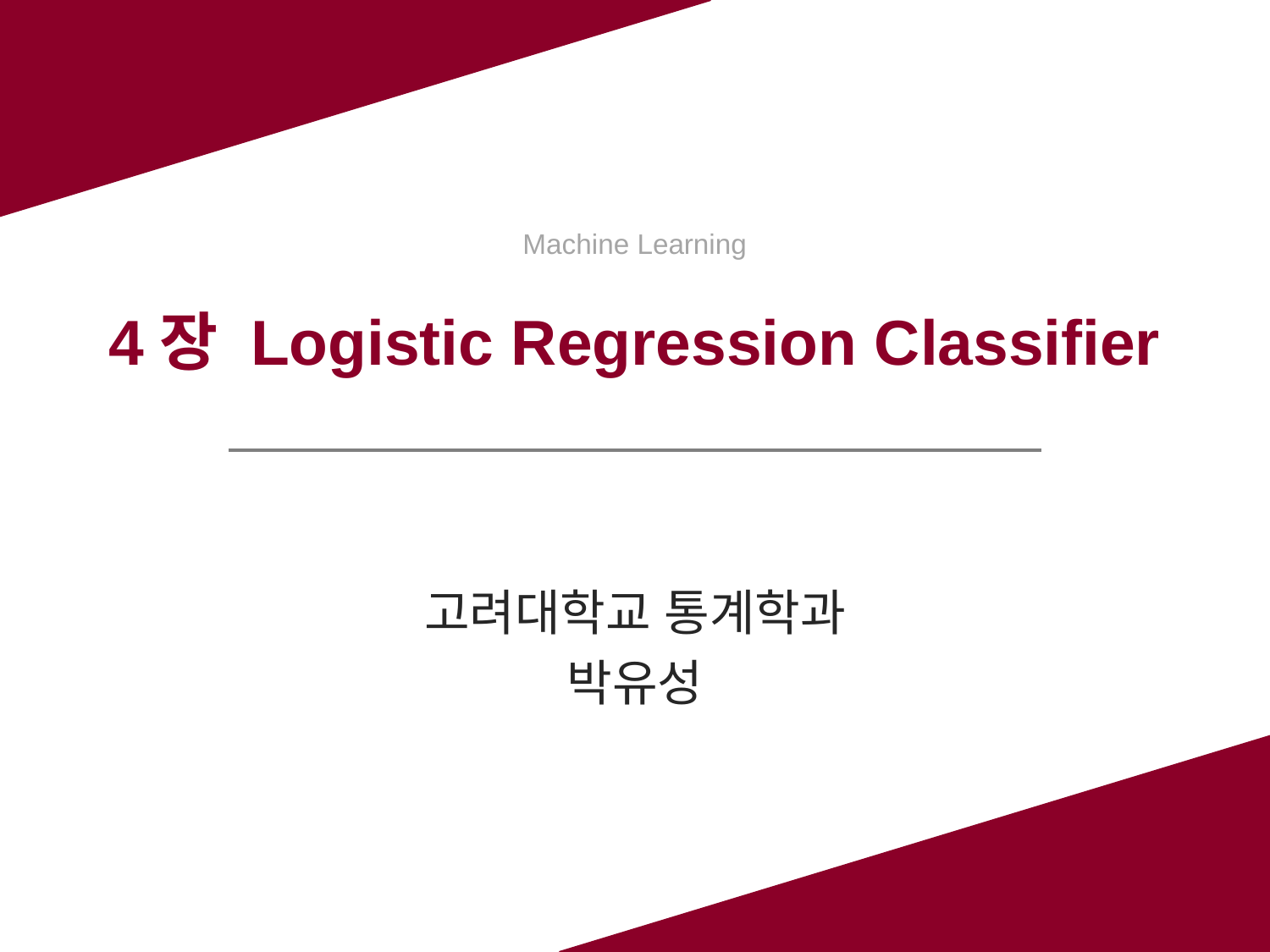

4장 Logistic Regression Classifier
고려대학교 통계학과
박유성